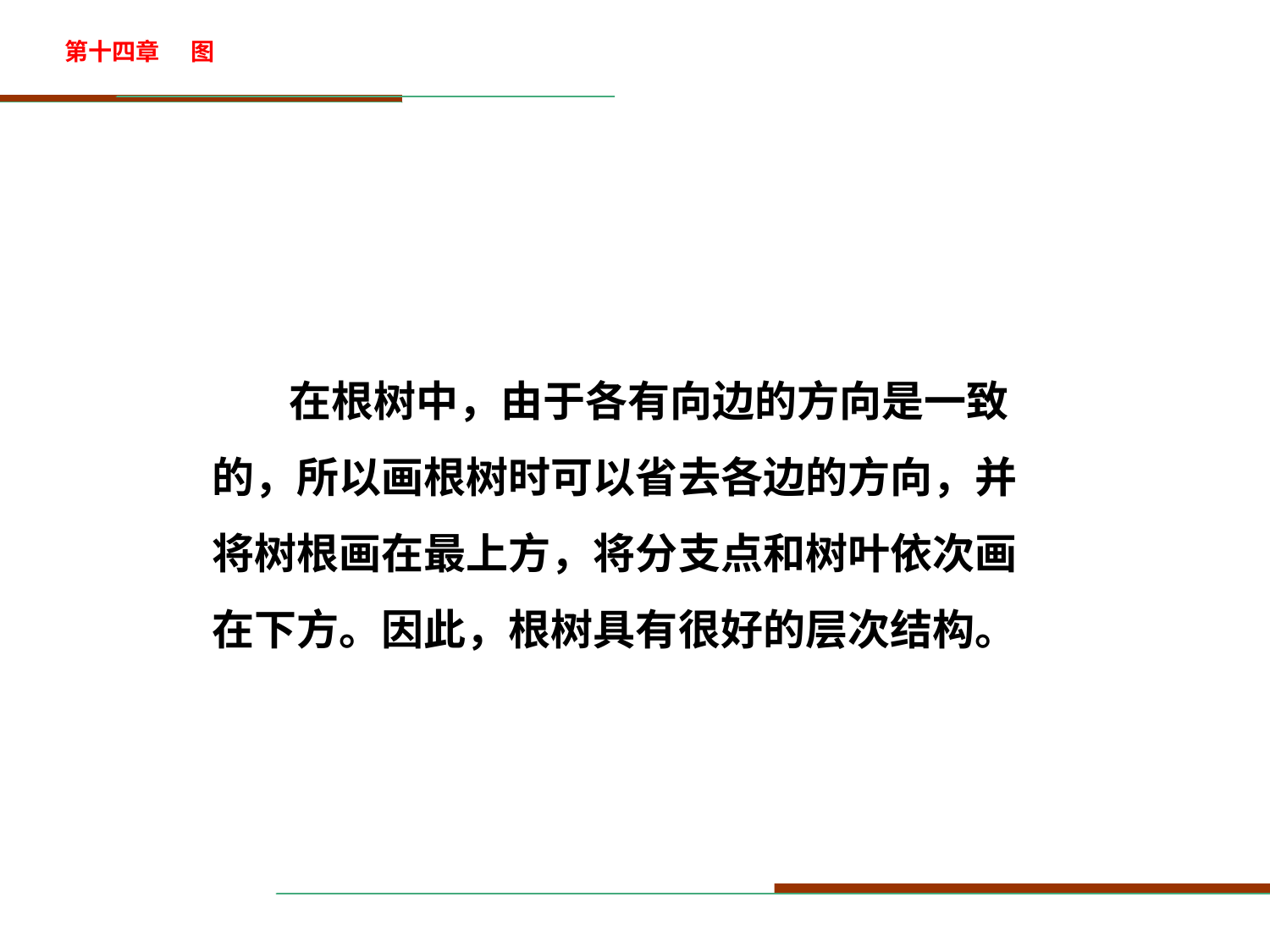

在根树中，由于各有向边的方向是一致的，所以画根树时可以省去各边的方向，并将树根画在最上方，将分支点和树叶依次画在下方。因此，根树具有很好的层次结构。